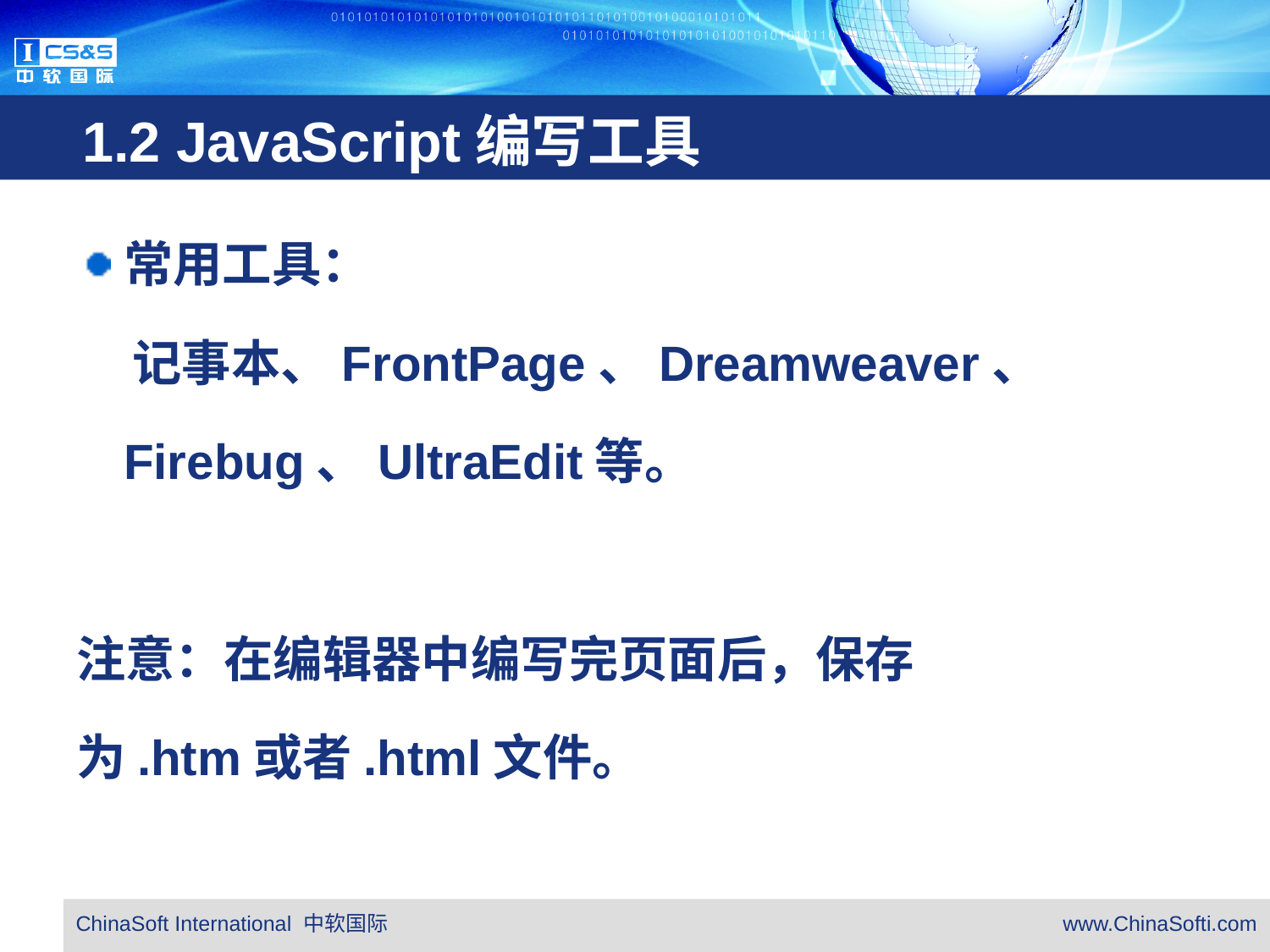

# 1.2 JavaScript编写工具
常用工具：
    记事本、FrontPage、Dreamweaver、
	Firebug、UltraEdit等。

注意：在编辑器中编写完页面后，保存
为.htm或者.html文件。